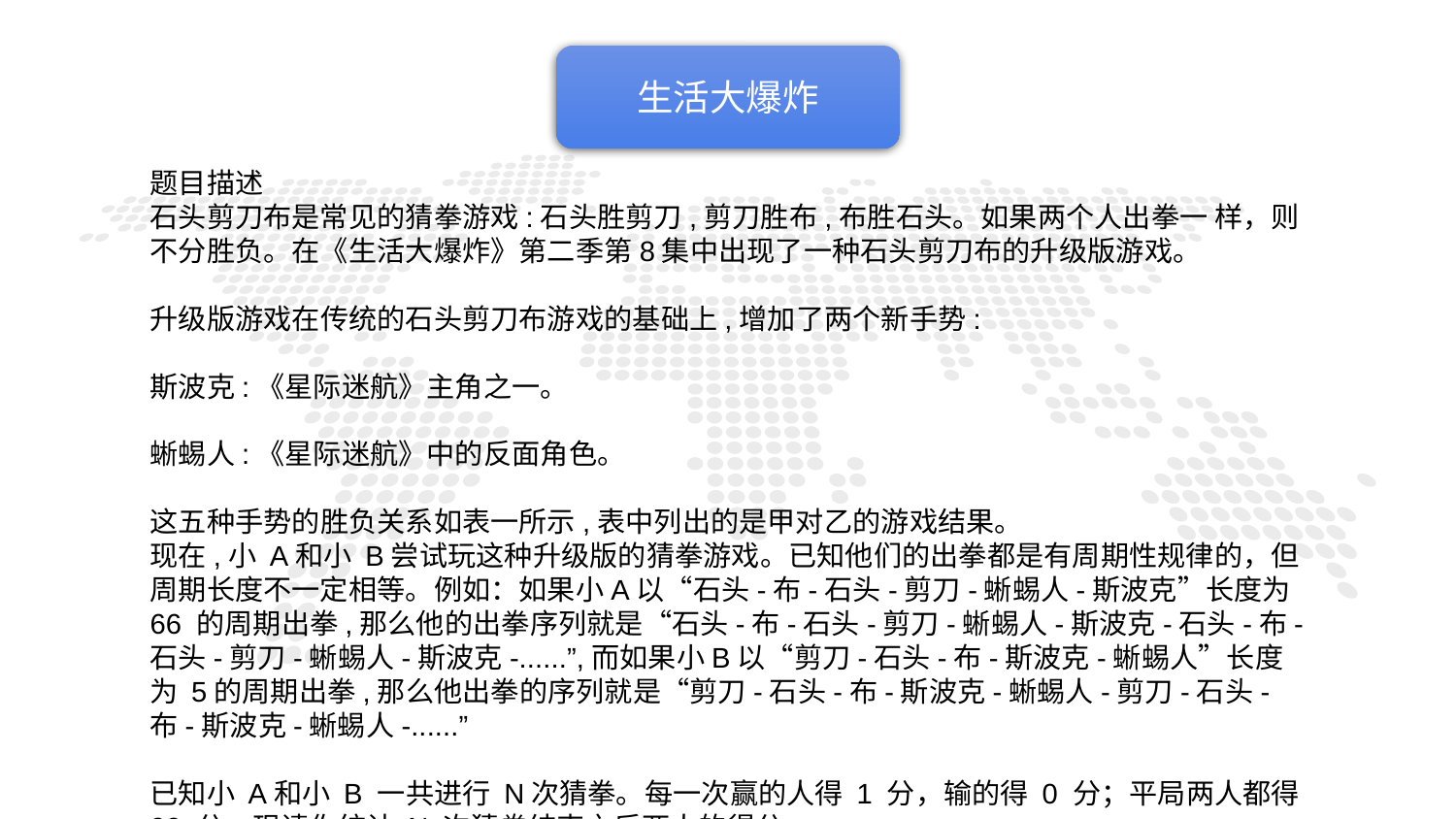

生活大爆炸
题目描述
石头剪刀布是常见的猜拳游戏:石头胜剪刀,剪刀胜布,布胜石头。如果两个人出拳一 样，则不分胜负。在《生活大爆炸》第二季第8集中出现了一种石头剪刀布的升级版游戏。

升级版游戏在传统的石头剪刀布游戏的基础上,增加了两个新手势:

斯波克:《星际迷航》主角之一。

蜥蜴人:《星际迷航》中的反面角色。

这五种手势的胜负关系如表一所示,表中列出的是甲对乙的游戏结果。
现在,小 A和小 B尝试玩这种升级版的猜拳游戏。已知他们的出拳都是有周期性规律的，但周期长度不一定相等。例如：如果小A以“石头-布-石头-剪刀-蜥蜴人-斯波克”长度为66 的周期出拳,那么他的出拳序列就是“石头-布-石头-剪刀-蜥蜴人-斯波克-石头-布-石头-剪刀-蜥蜴人-斯波克-......”,而如果小B以“剪刀-石头-布-斯波克-蜥蜴人”长度为 5的周期出拳,那么他出拳的序列就是“剪刀-石头-布-斯波克-蜥蜴人-剪刀-石头-布-斯波克-蜥蜴人-......”

已知小 A和小 B 一共进行 N次猜拳。每一次赢的人得 1 分，输的得 0 分；平局两人都得 00 分。现请你统计 N 次猜拳结束之后两人的得分。